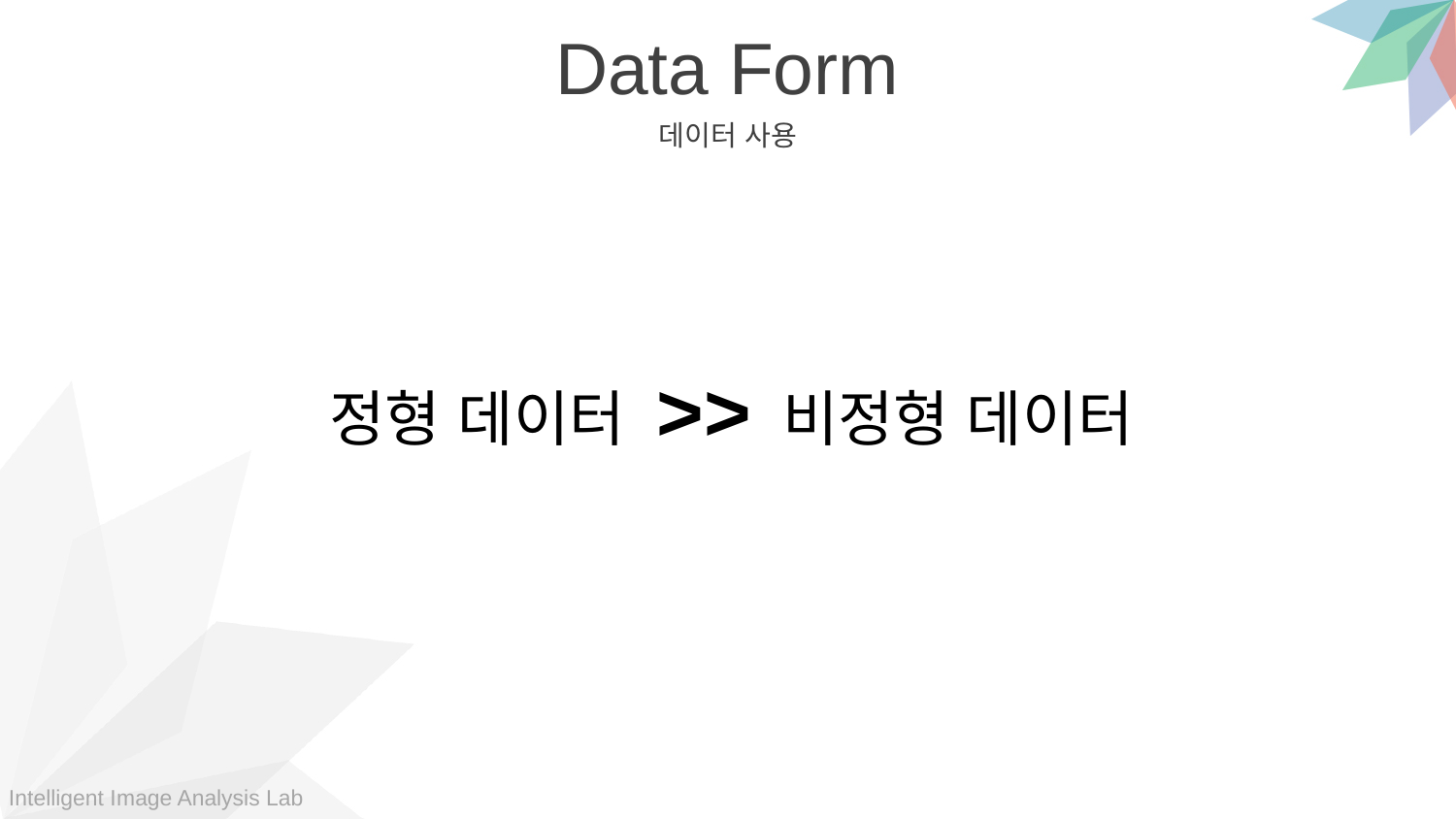

Data Form
데이터 사용
정형 데이터 >> 비정형 데이터